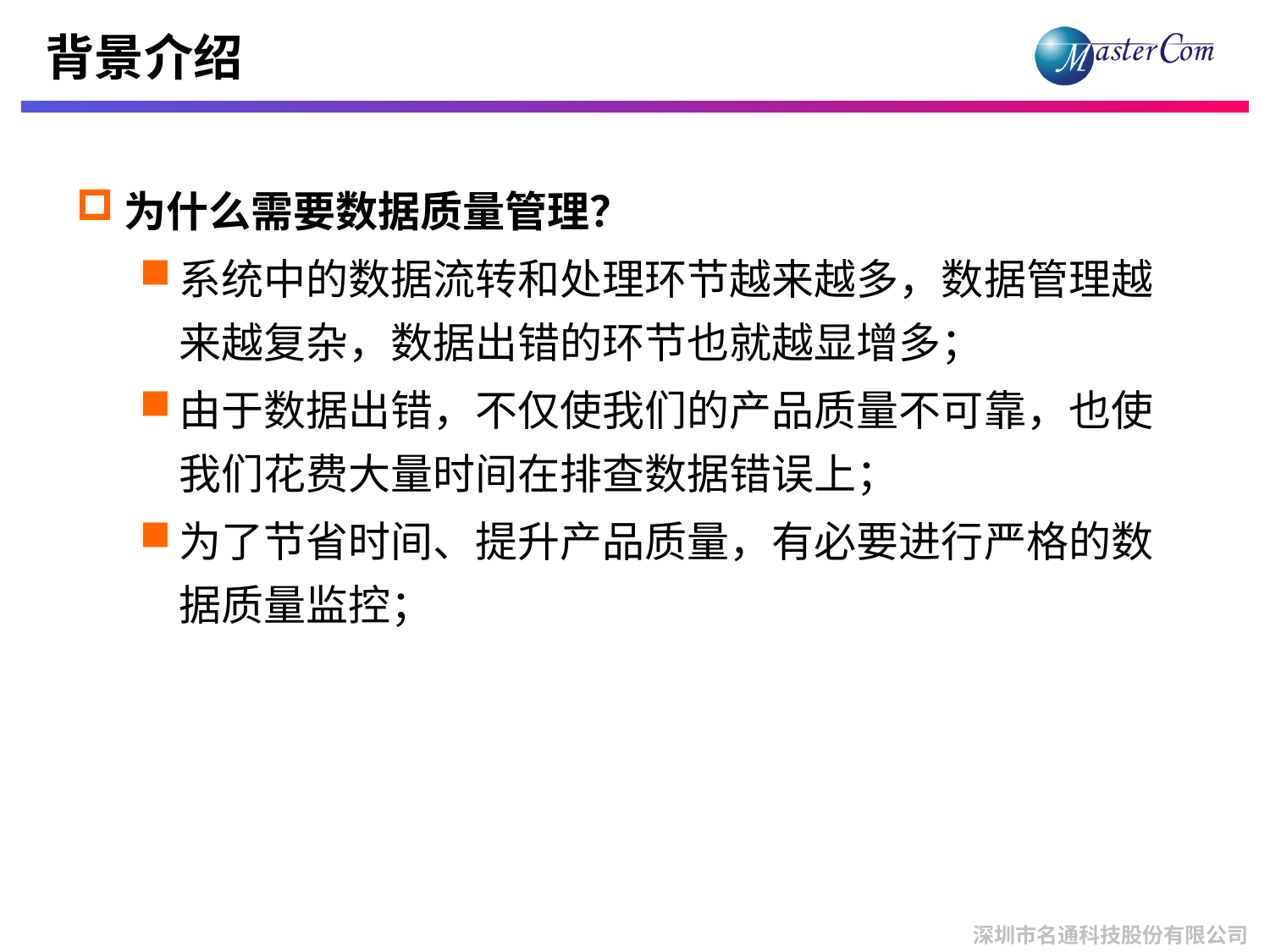

# 背景介绍
为什么需要数据质量管理？
系统中的数据流转和处理环节越来越多，数据管理越来越复杂，数据出错的环节也就越显增多；
由于数据出错，不仅使我们的产品质量不可靠，也使我们花费大量时间在排查数据错误上；
为了节省时间、提升产品质量，有必要进行严格的数据质量监控；